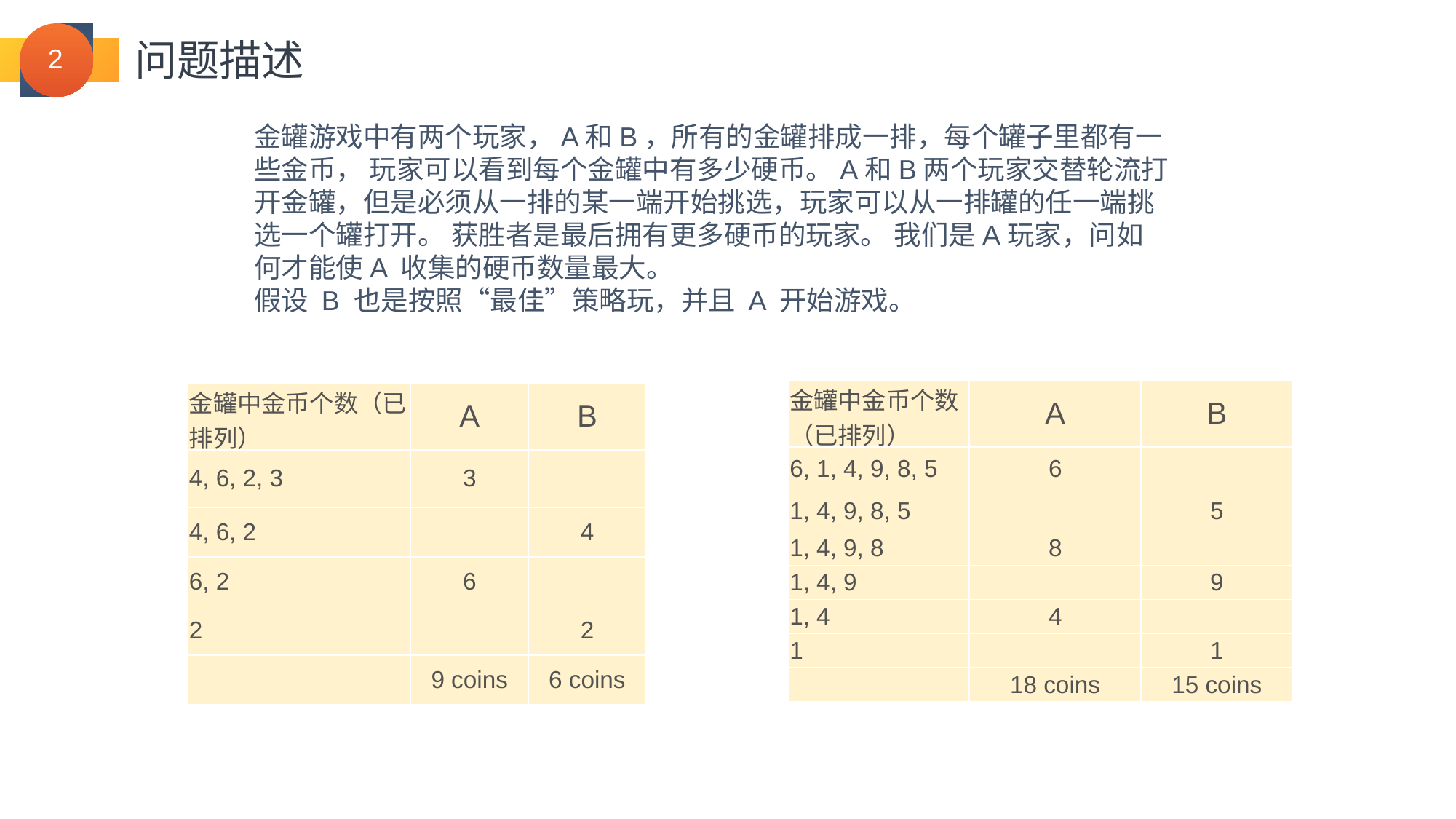

问题描述
金罐游戏中有两个玩家，A和B，所有的金罐排成一排，每个罐子里都有一些金币， 玩家可以看到每个金罐中有多少硬币。A和B两个玩家交替轮流打开金罐，但是必须从一排的某一端开始挑选，玩家可以从一排罐的任一端挑选一个罐打开。 获胜者是最后拥有更多硬币的玩家。 我们是A玩家，问如何才能使A 收集的硬币数量最大。
假设 B 也是按照“最佳”策略玩，并且 A 开始游戏。

| 金罐中金币个数（已排列） | A | B |
| --- | --- | --- |
| 6, 1, 4, 9, 8, 5 | 6 |  |
| 1, 4, 9, 8, 5 |  | 5 |
| 1, 4, 9, 8 | 8 |  |
| 1, 4, 9 |  | 9 |
| 1, 4 | 4 |  |
| 1 |  | 1 |
|  | 18 coins | 15 coins |
| 金罐中金币个数（已排列） | A | B |
| --- | --- | --- |
| 4, 6, 2, 3 | 3 |  |
| 4, 6, 2 |  | 4 |
| 6, 2 | 6 |  |
| 2 |  | 2 |
|  | 9 coins | 6 coins |